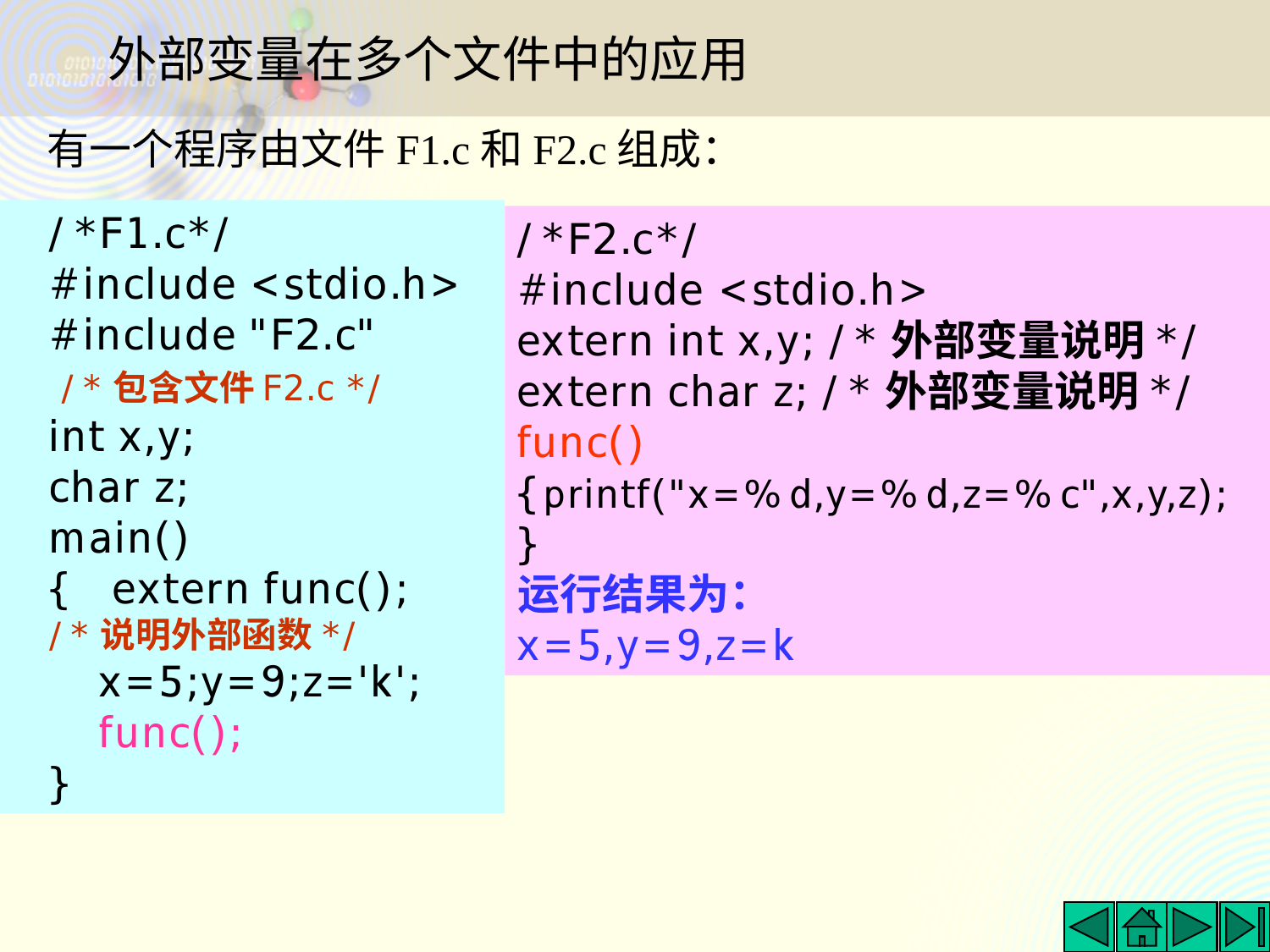

# 外部变量在多个文件中的应用
有一个程序由文件F1.c和F2.c组成：
/*F1.c*/
#include <stdio.h>
#include "F2.c"
 /*包含文件F2.c */
int x,y;
char z;
main()
{   extern func();
/*说明外部函数*/
    x=5;y=9;z='k';
    func();
}
/*F2.c*/
#include <stdio.h>
extern int x,y; /*外部变量说明*/
extern char z; /*外部变量说明*/
func()
{printf("x=%d,y=%d,z=%c",x,y,z);
}
运行结果为：
x=5,y=9,z=k